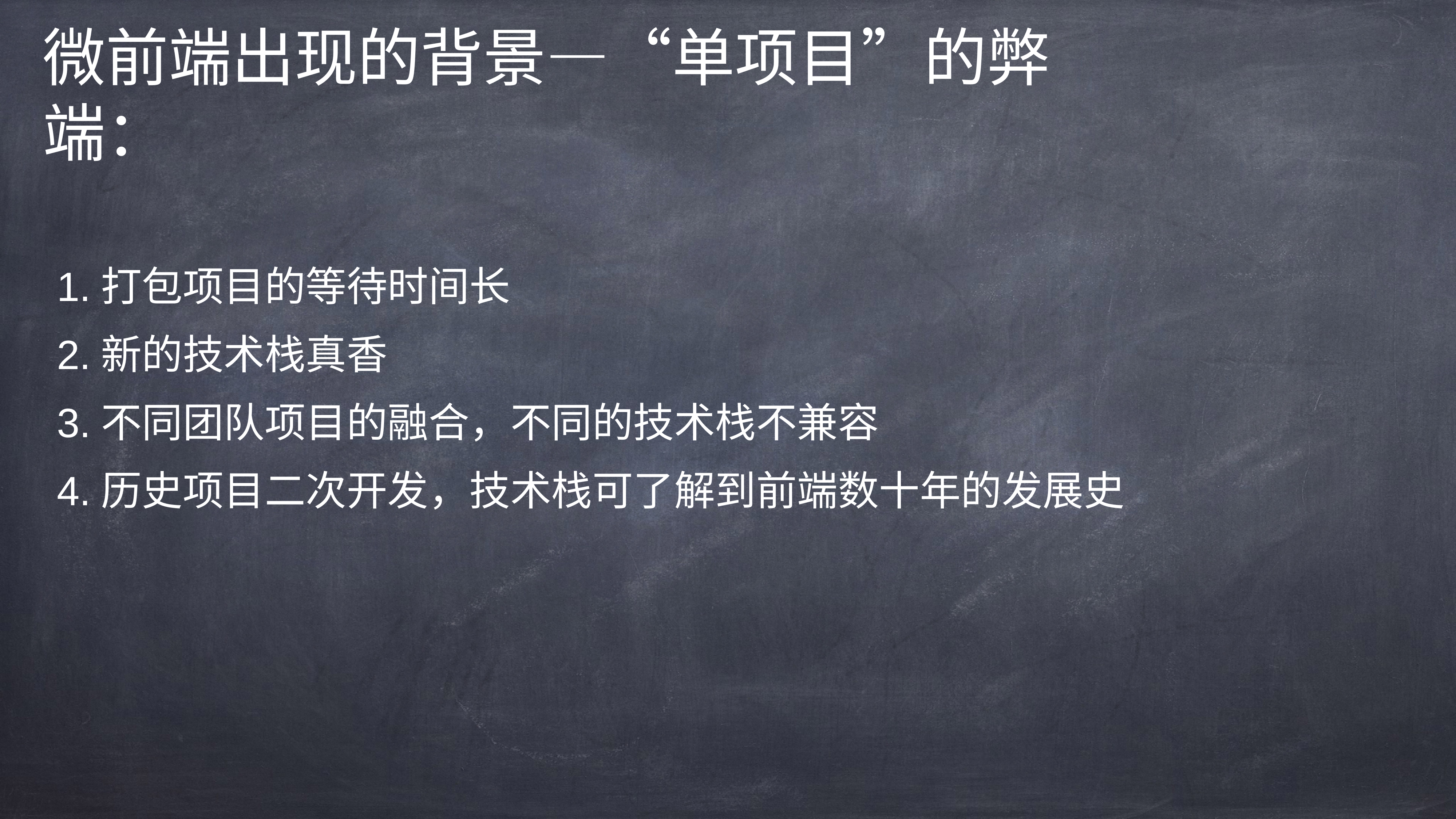

# 微前端出现的背景—“单项目”的弊端：
1.打包项目的等待时间长
2.新的技术栈真香
3.不同团队项目的融合，不同的技术栈不兼容
4.历史项目二次开发，技术栈可了解到前端数十年的发展史